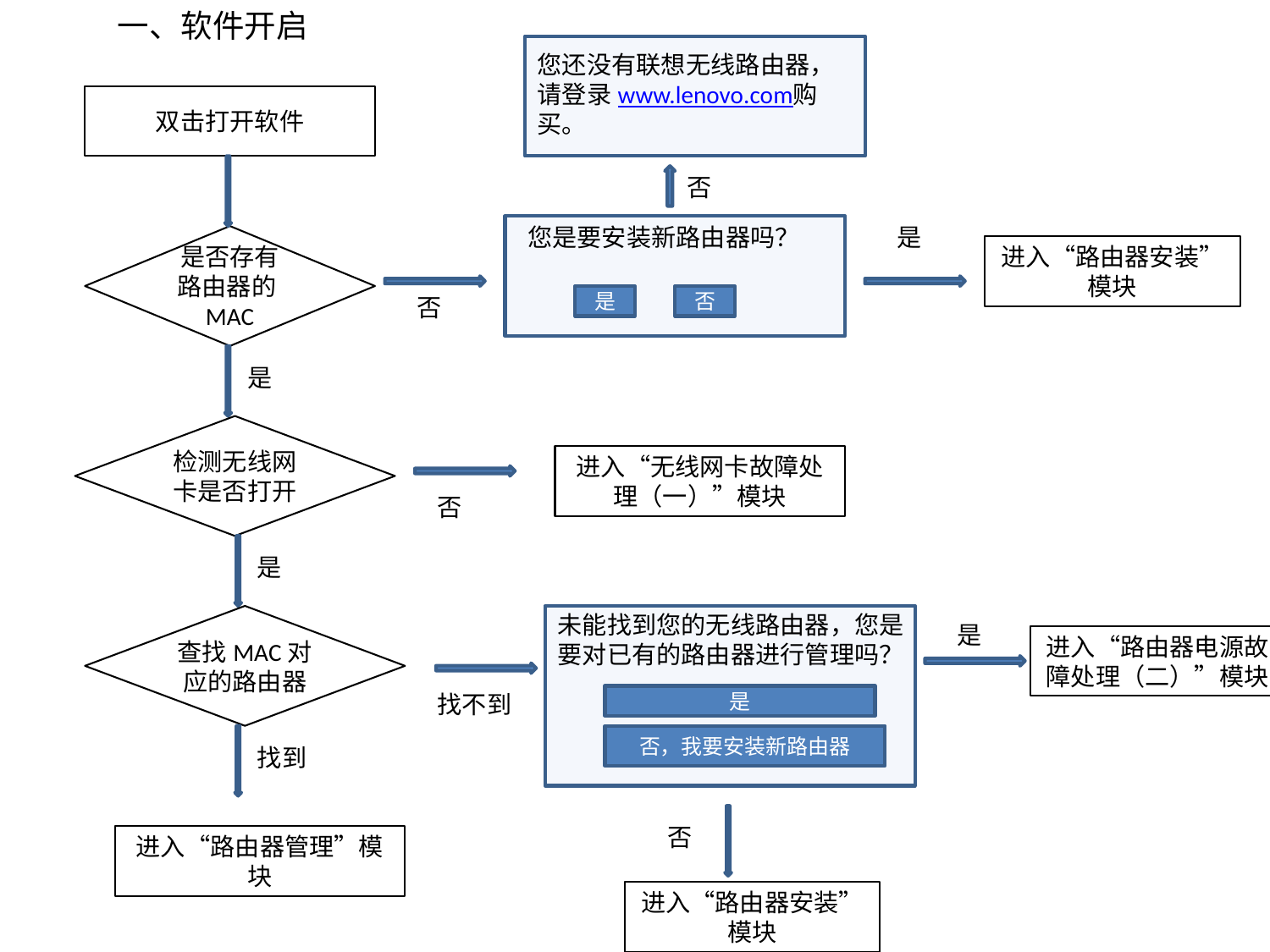

一、软件开启

您还没有联想无线路由器，请登录www.lenovo.com购买。
双击打开软件

否

您是要安装新路由器吗？
是
是否存有路由器的MAC
进入“路由器安装”模块

否
是
否

是
检测无线网卡是否打开
进入“无线网卡故障处理（一）”模块

否

是
未能找到您的无线路由器，您是要对已有的路由器进行管理吗？
查找MAC对应的路由器

是
进入“路由器电源故障处理（二）”模块

找不到
是

否，我要安装新路由器
找到

否
进入“路由器管理”模块
进入“路由器安装”模块